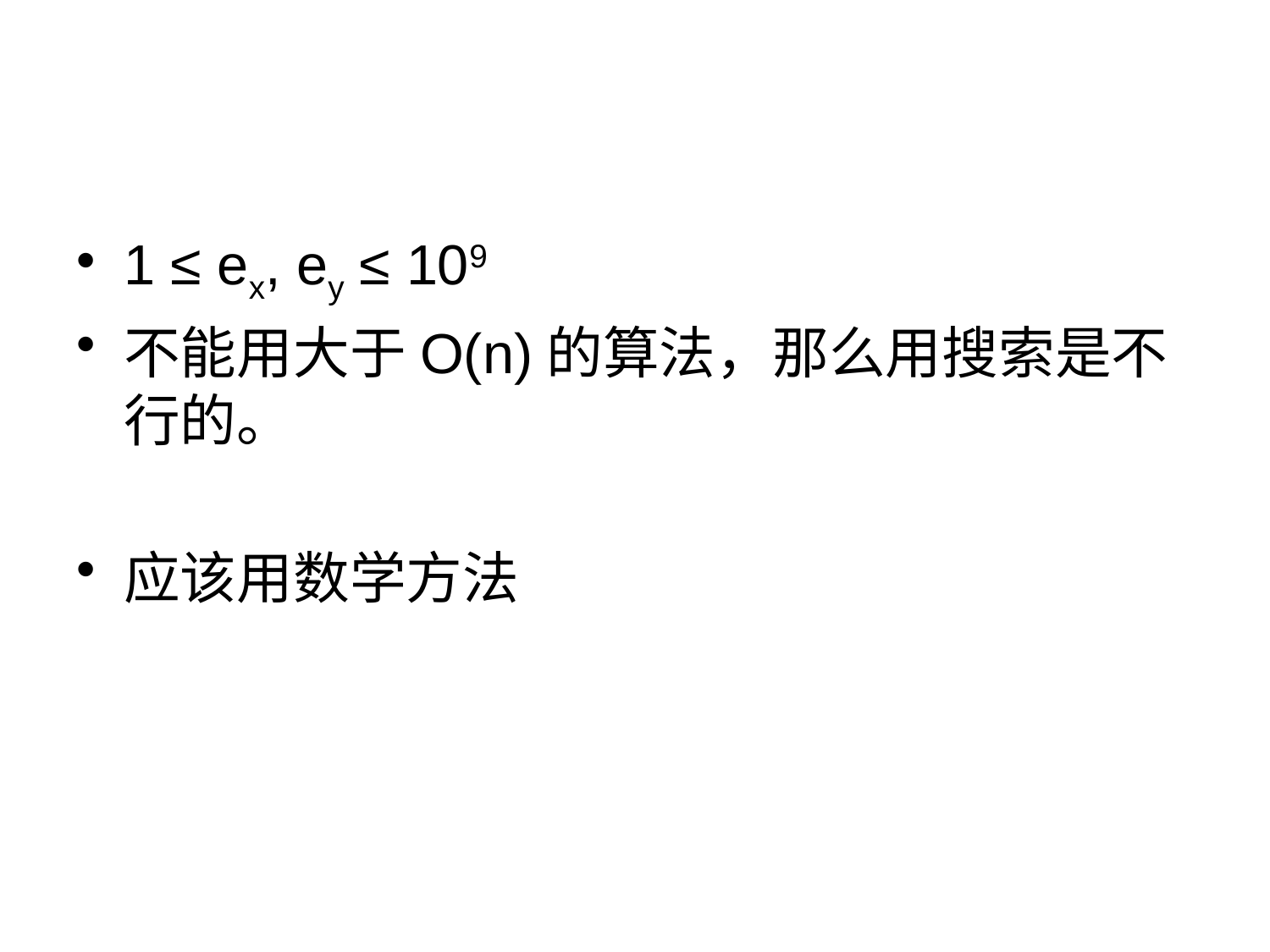

1 ≤ ex, ey ≤ 109
不能用大于O(n)的算法，那么用搜索是不行的。

应该用数学方法